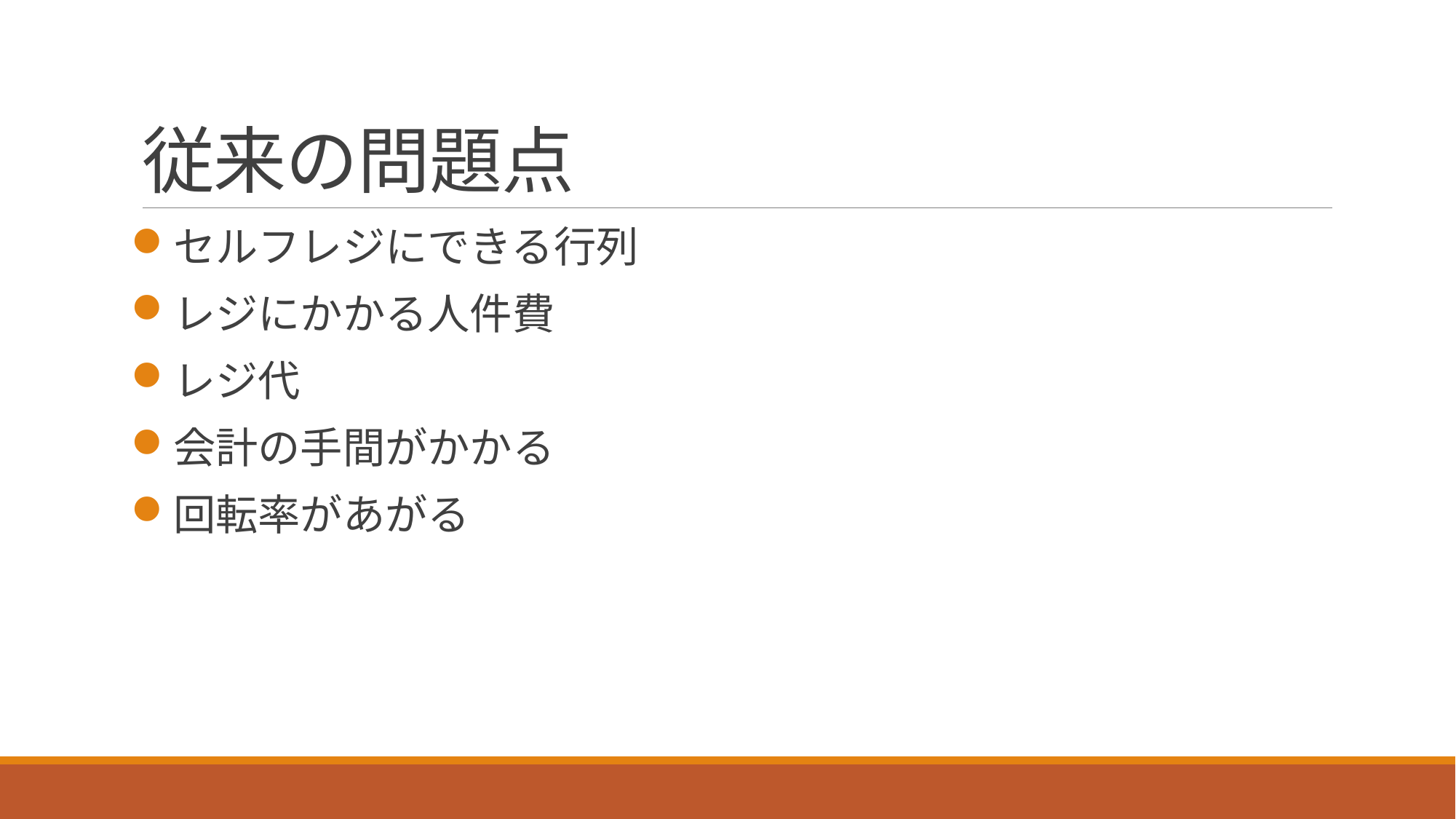

# 従来の問題点
セルフレジにできる行列
レジにかかる人件費
レジ代
会計の手間がかかる
回転率があがる